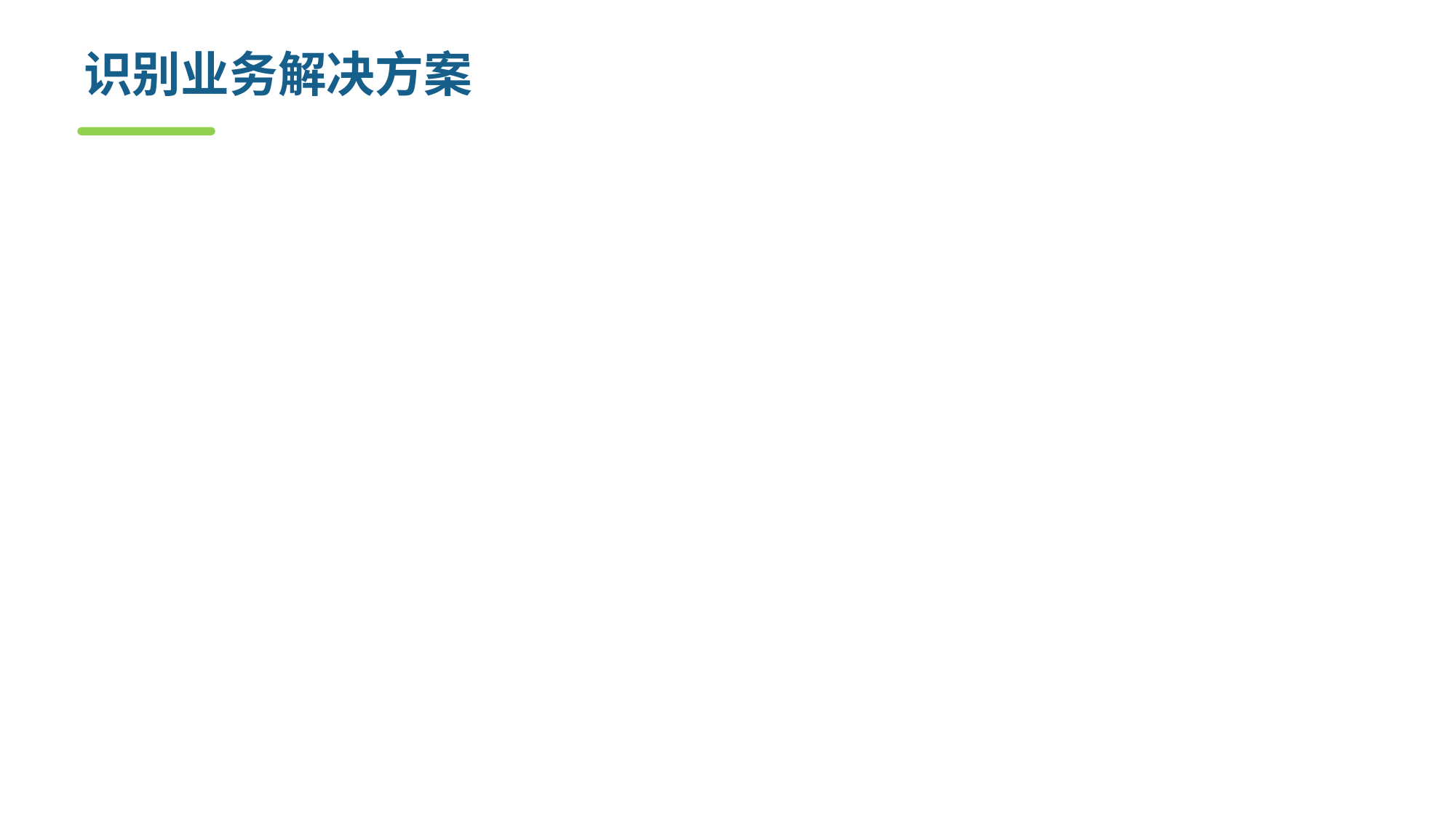

# 识别业务解决方案
分析业务需求
提出多种解决方案
技术的或(和)非技术的
选择最能满足业务需求的解决方案
启动项目,实现方案
32